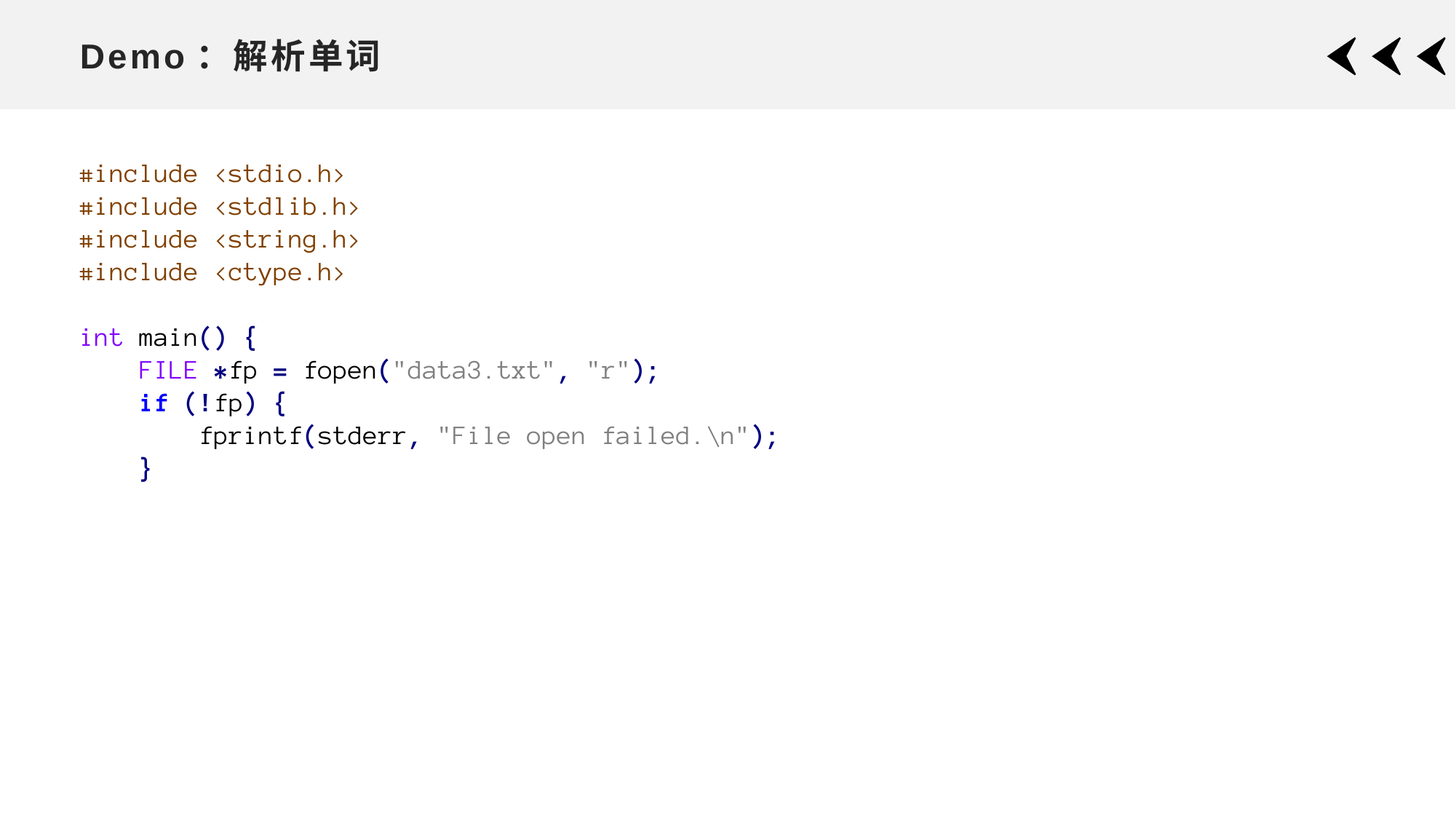

# Demo：解析单词
#include <stdio.h>
#include <stdlib.h>
#include <string.h>
#include <ctype.h>

int main() {
    FILE *fp = fopen("data3.txt", "r");
    if (!fp) {
        fprintf(stderr, "File open failed.\n");
    }